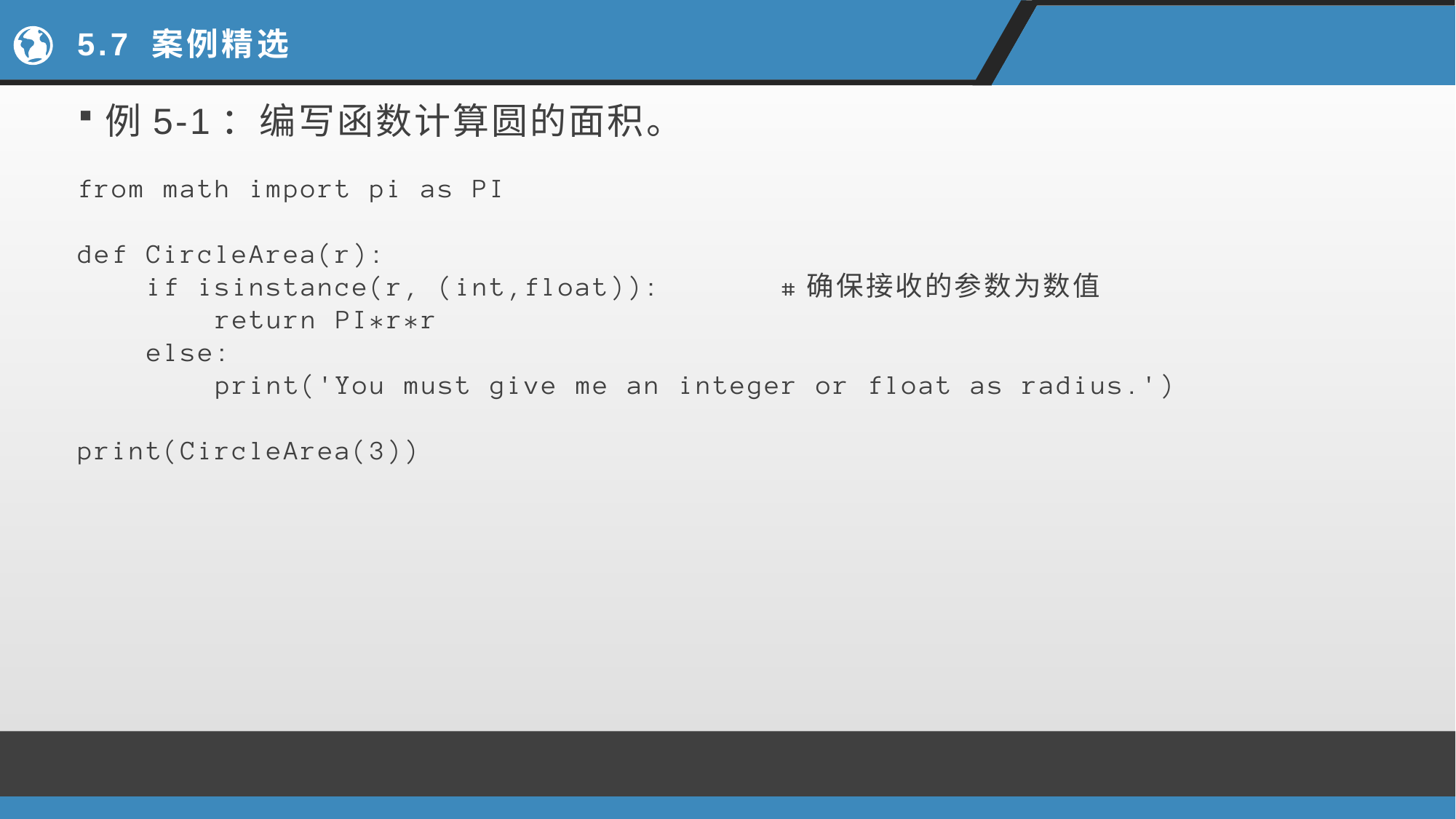

# 5.7 案例精选

例5-1：编写函数计算圆的面积。

from math import pi as PI

def CircleArea(r):
    if isinstance(r, (int,float)):       #确保接收的参数为数值
        return PI*r*r
    else:
        print('You must give me an integer or float as radius.')

print(CircleArea(3))